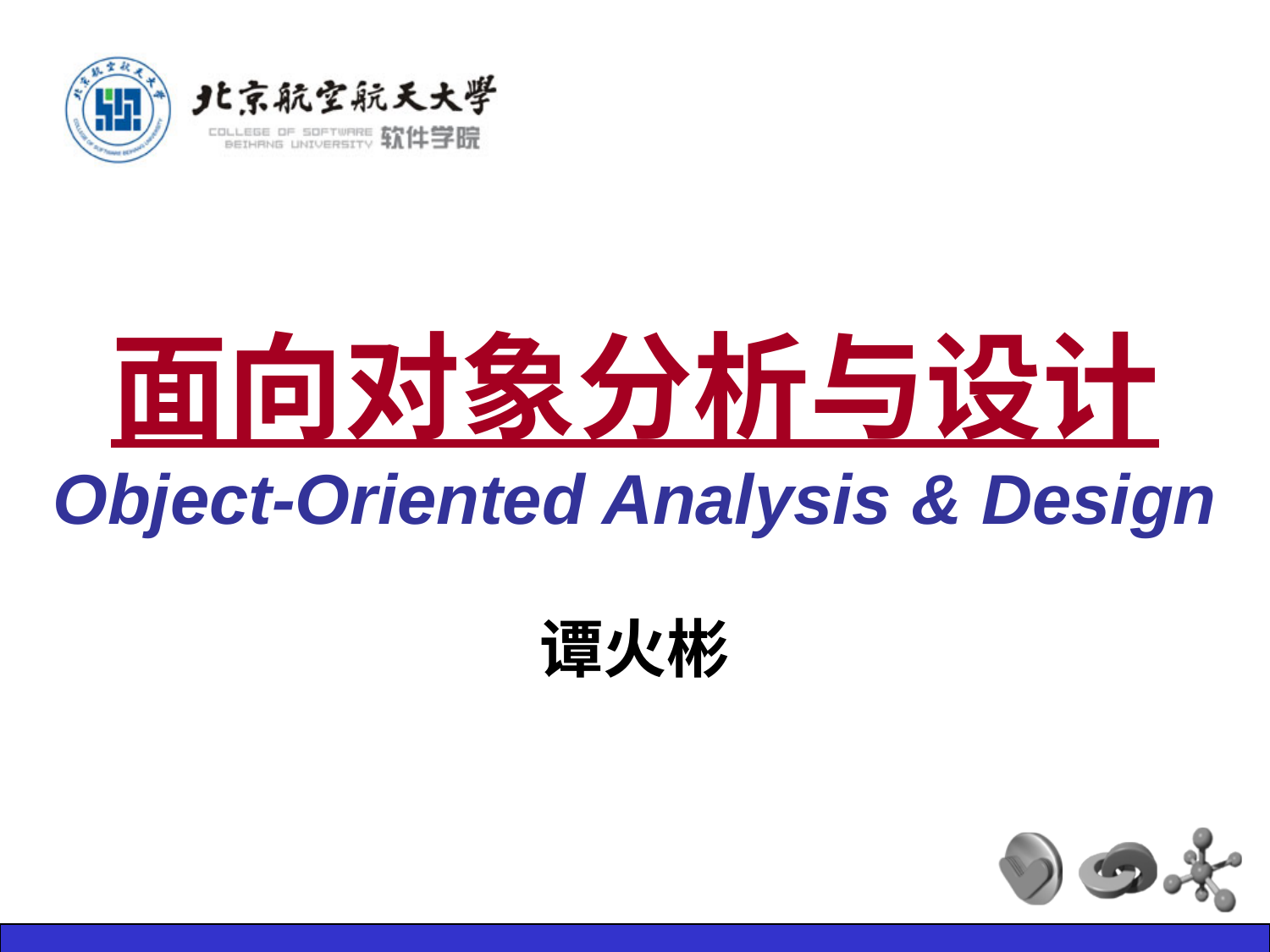

# 面向对象分析与设计 Object-Oriented Analysis & Design
谭火彬